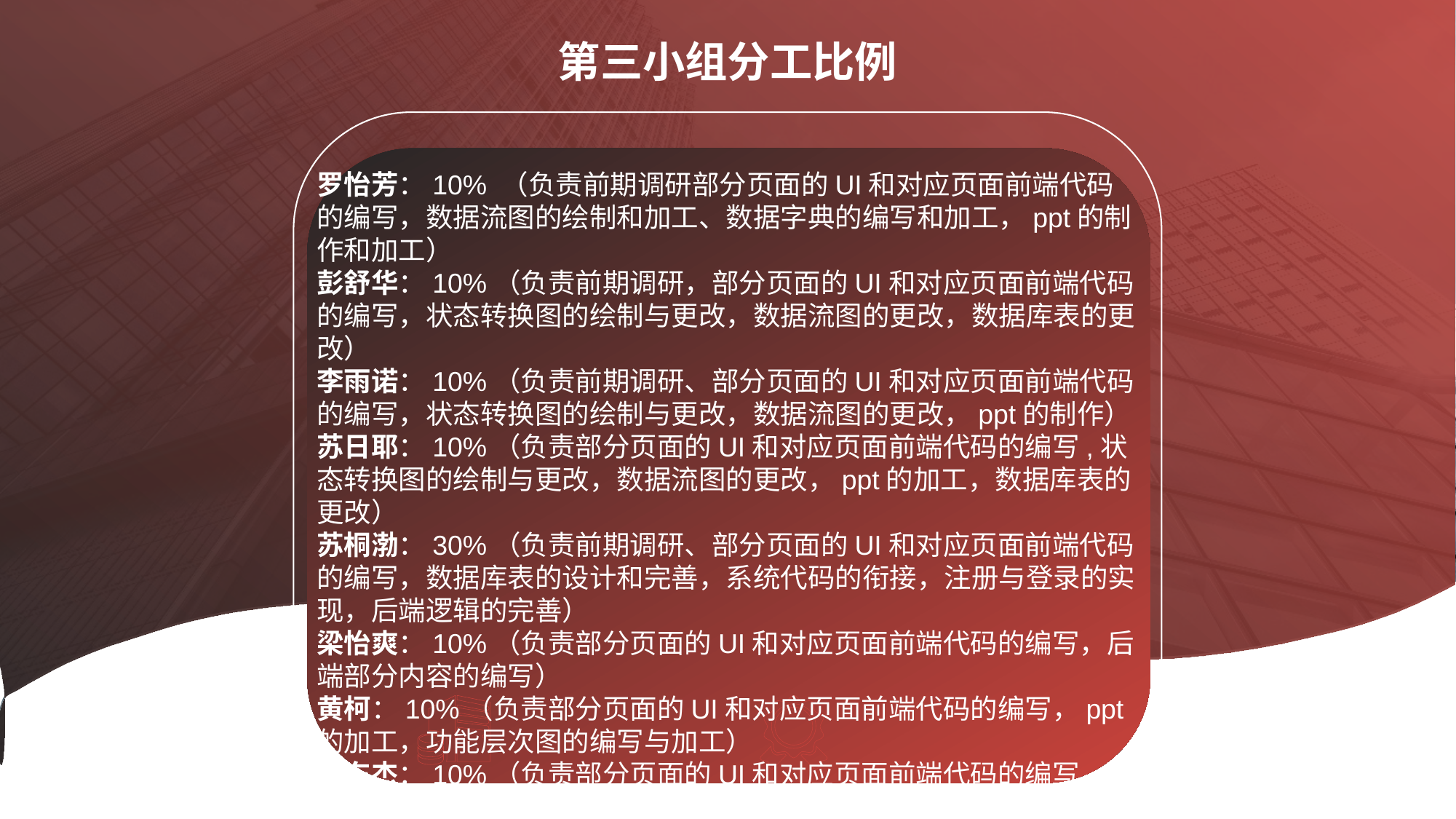

第三小组分工比例

罗怡芳：10% （负责前期调研部分页面的UI和对应页面前端代码的编写，数据流图的绘制和加工、数据字典的编写和加工，ppt的制作和加工）
彭舒华：10%（负责前期调研，部分页面的UI和对应页面前端代码的编写，状态转换图的绘制与更改，数据流图的更改，数据库表的更改）
李雨诺：10%（负责前期调研、部分页面的UI和对应页面前端代码的编写，状态转换图的绘制与更改，数据流图的更改，ppt的制作）
苏日耶：10%（负责部分页面的UI和对应页面前端代码的编写,状态转换图的绘制与更改，数据流图的更改，ppt的加工，数据库表的更改）
苏桐渤：30%（负责前期调研、部分页面的UI和对应页面前端代码的编写，数据库表的设计和完善，系统代码的衔接，注册与登录的实现，后端逻辑的完善）
梁怡爽：10%（负责部分页面的UI和对应页面前端代码的编写，后端部分内容的编写）
黄柯：10%（负责部分页面的UI和对应页面前端代码的编写，ppt的加工，功能层次图的编写与加工）
汪东杰：10%（负责部分页面的UI和对应页面前端代码的编写，数据字典的加工，ppt的加工）